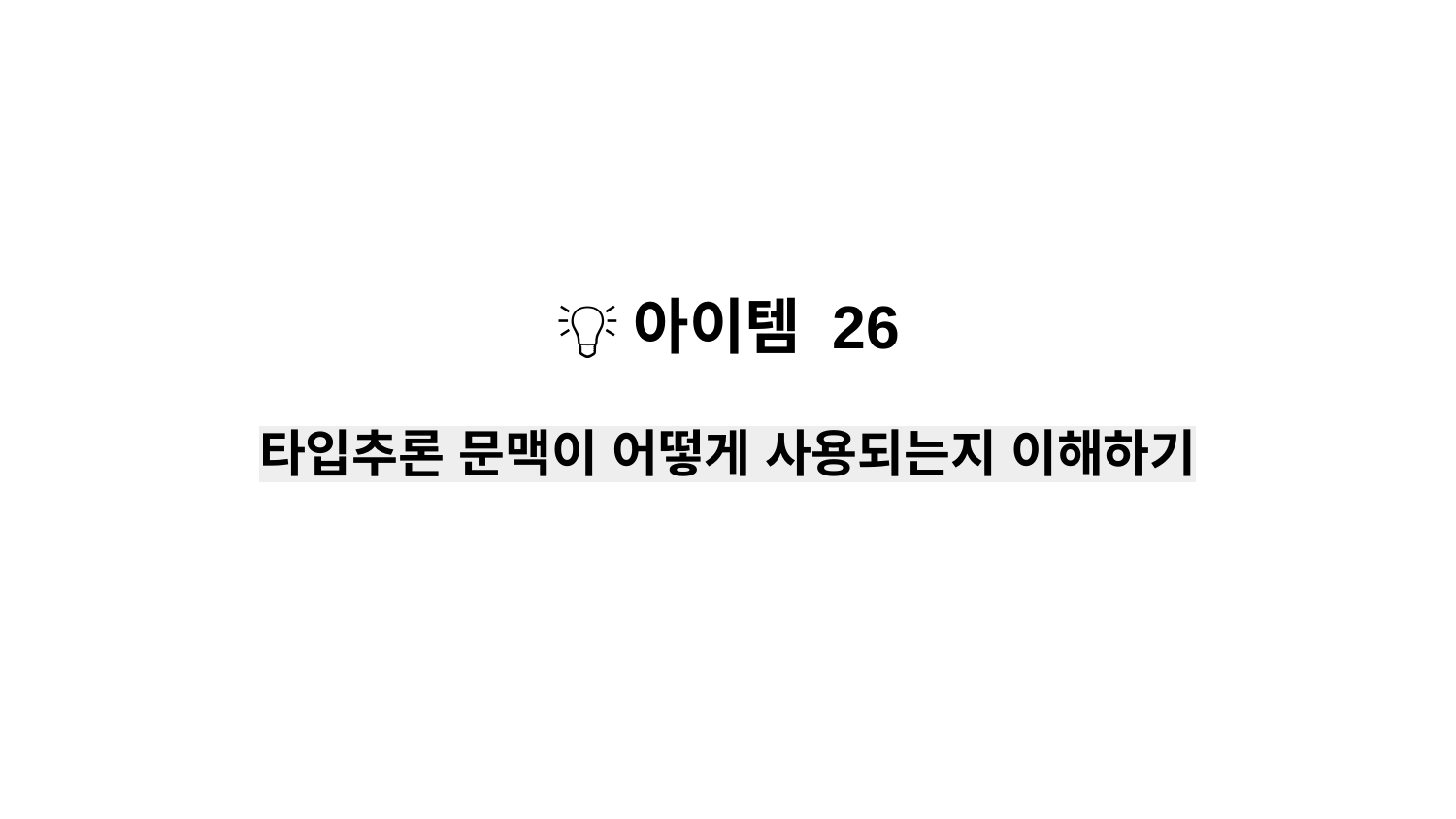

💡아이템 26

타입추론 문맥이 어떻게 사용되는지 이해하기